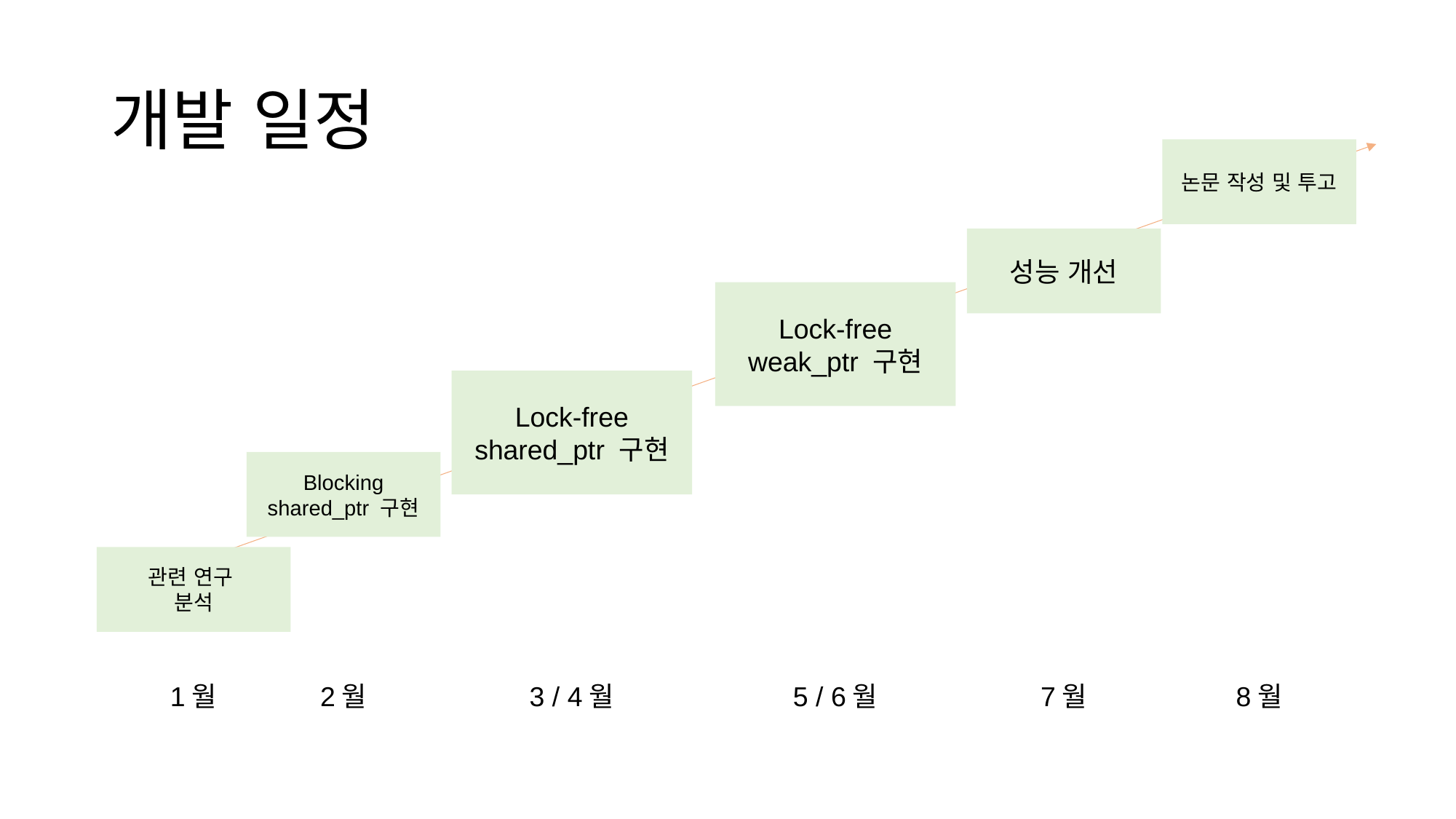

# 개발 일정
논문 작성 및 투고
성능 개선
Lock-free
weak_ptr 구현
Lock-free
shared_ptr 구현
Blocking
shared_ptr 구현
관련 연구
분석
1월
2월
3 / 4월
5 / 6월
7월
8월